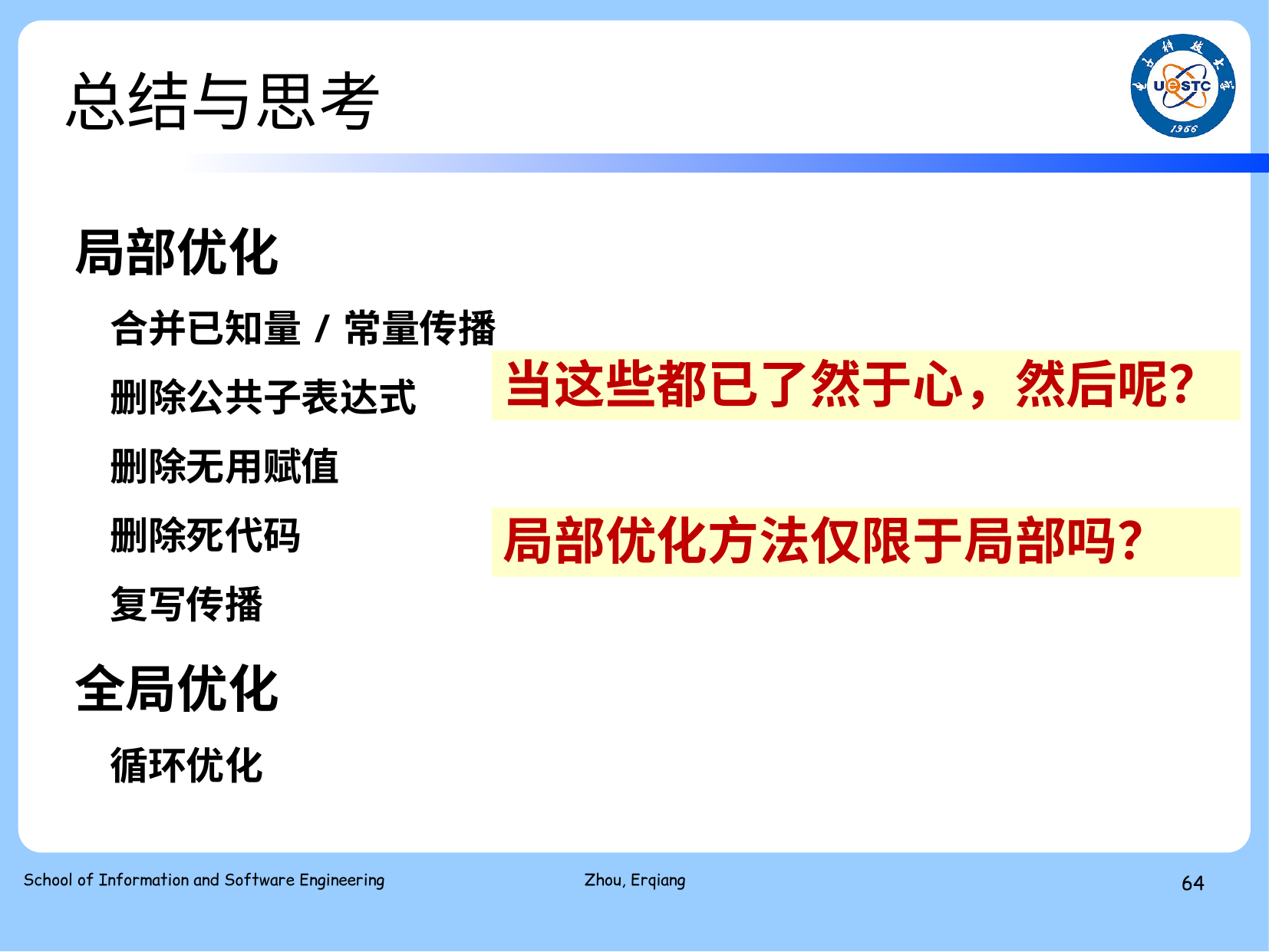

# 总结与思考
局部优化
   合并已知量/常量传播
   删除公共子表达式
   删除无用赋值
   删除死代码
   复写传播
全局优化
   循环优化
当这些都已了然于心，然后呢？
局部优化方法仅限于局部吗？
 School of Information and Software Engineering
Zhou, Erqiang
64